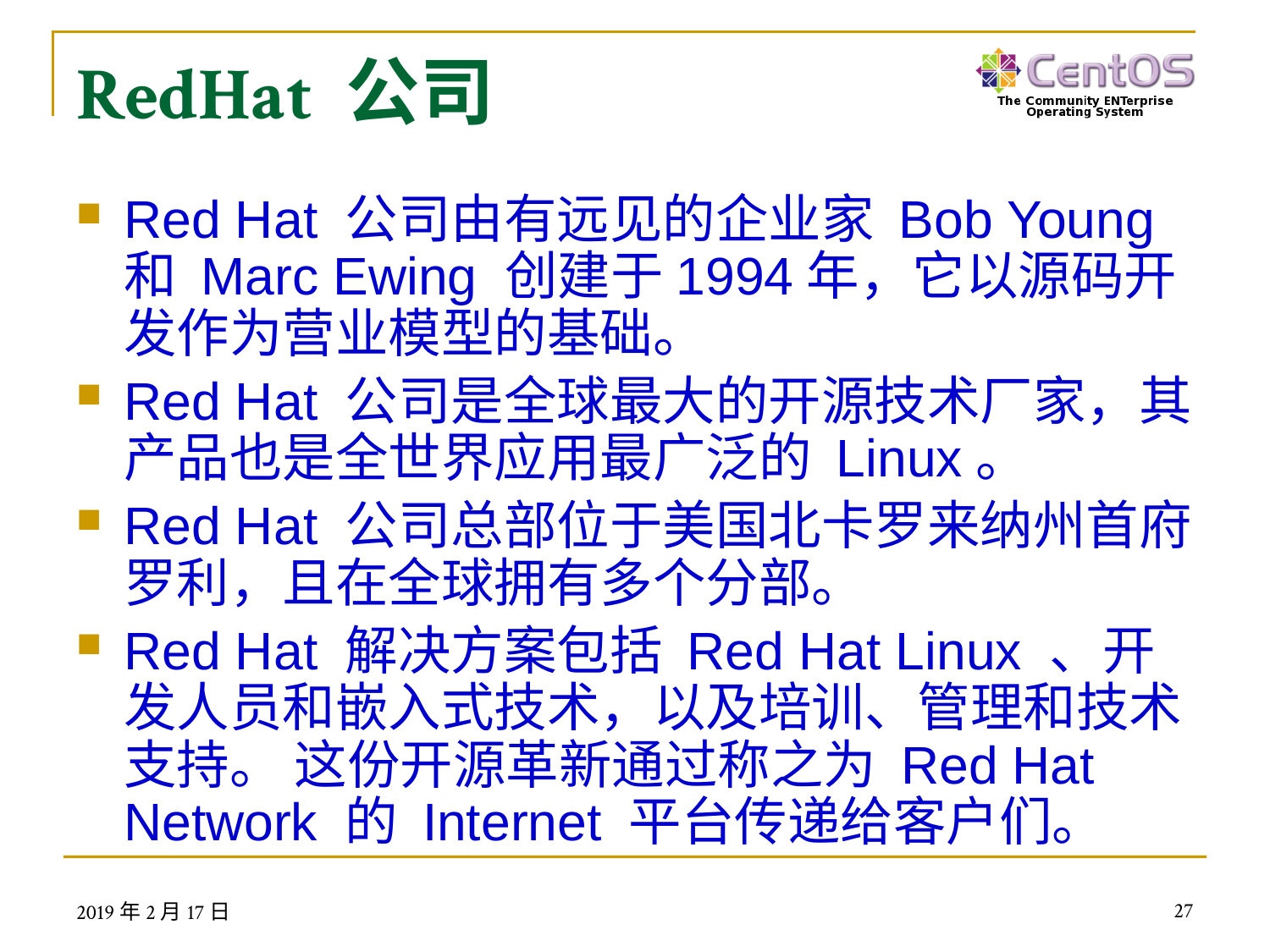

# RedHat 公司
Red Hat 公司由有远见的企业家 Bob Young 和 Marc Ewing 创建于1994年，它以源码开发作为营业模型的基础。
Red Hat 公司是全球最大的开源技术厂家，其产品也是全世界应用最广泛的 Linux。
Red Hat 公司总部位于美国北卡罗来纳州首府罗利，且在全球拥有多个分部。
Red Hat 解决方案包括 Red Hat Linux 、开发人员和嵌入式技术，以及培训、管理和技术支持。 这份开源革新通过称之为 Red Hat Network 的 Internet 平台传递给客户们。

2019年2月17日
27